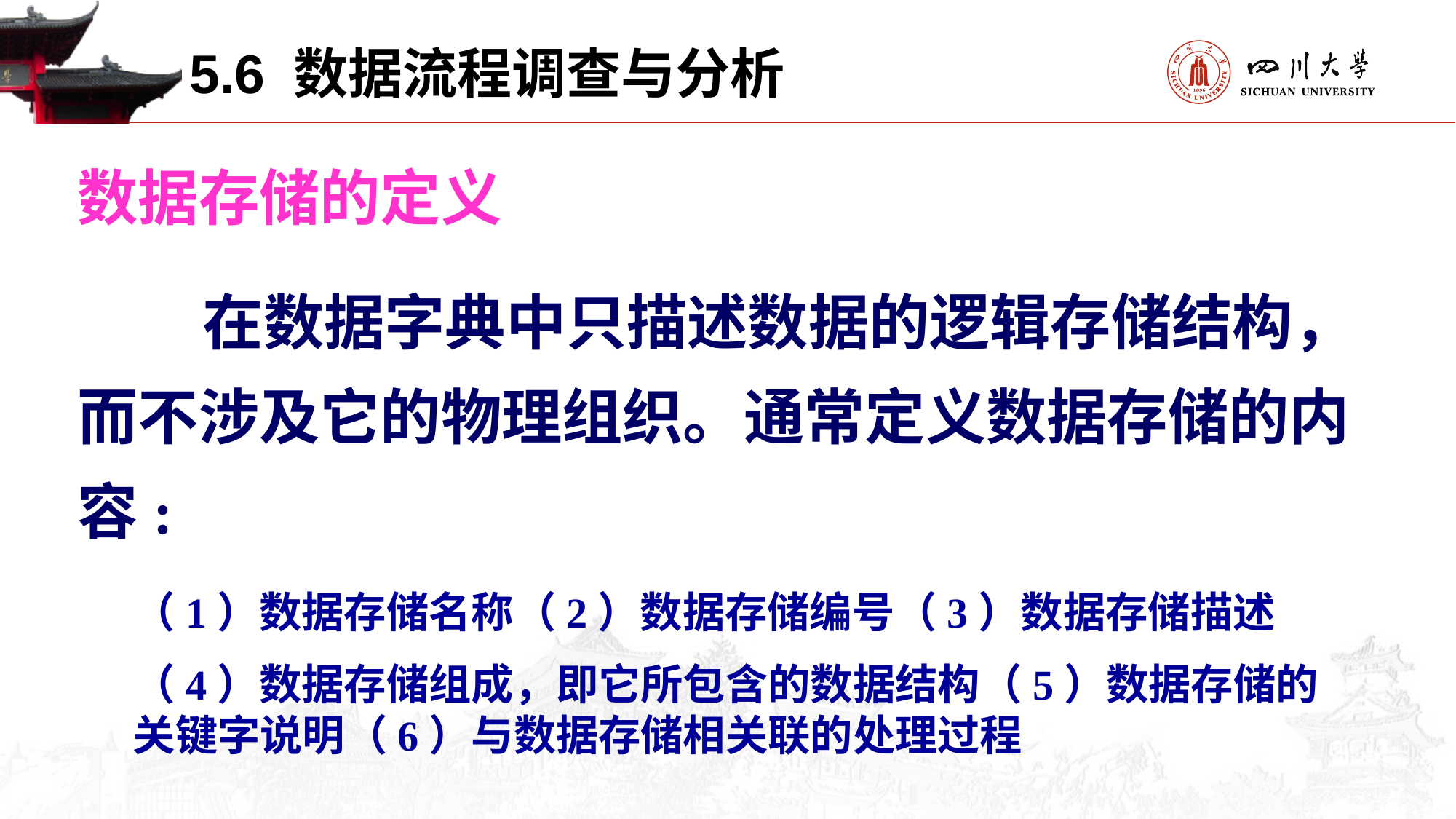

5.6 数据流程调查与分析

数据存储的定义
        在数据字典中只描述数据的逻辑存储结构，而不涉及它的物理组织。通常定义数据存储的内容:
（1）数据存储名称（2）数据存储编号（3）数据存储描述
（4）数据存储组成，即它所包含的数据结构（5）数据存储的关键字说明（6）与数据存储相关联的处理过程